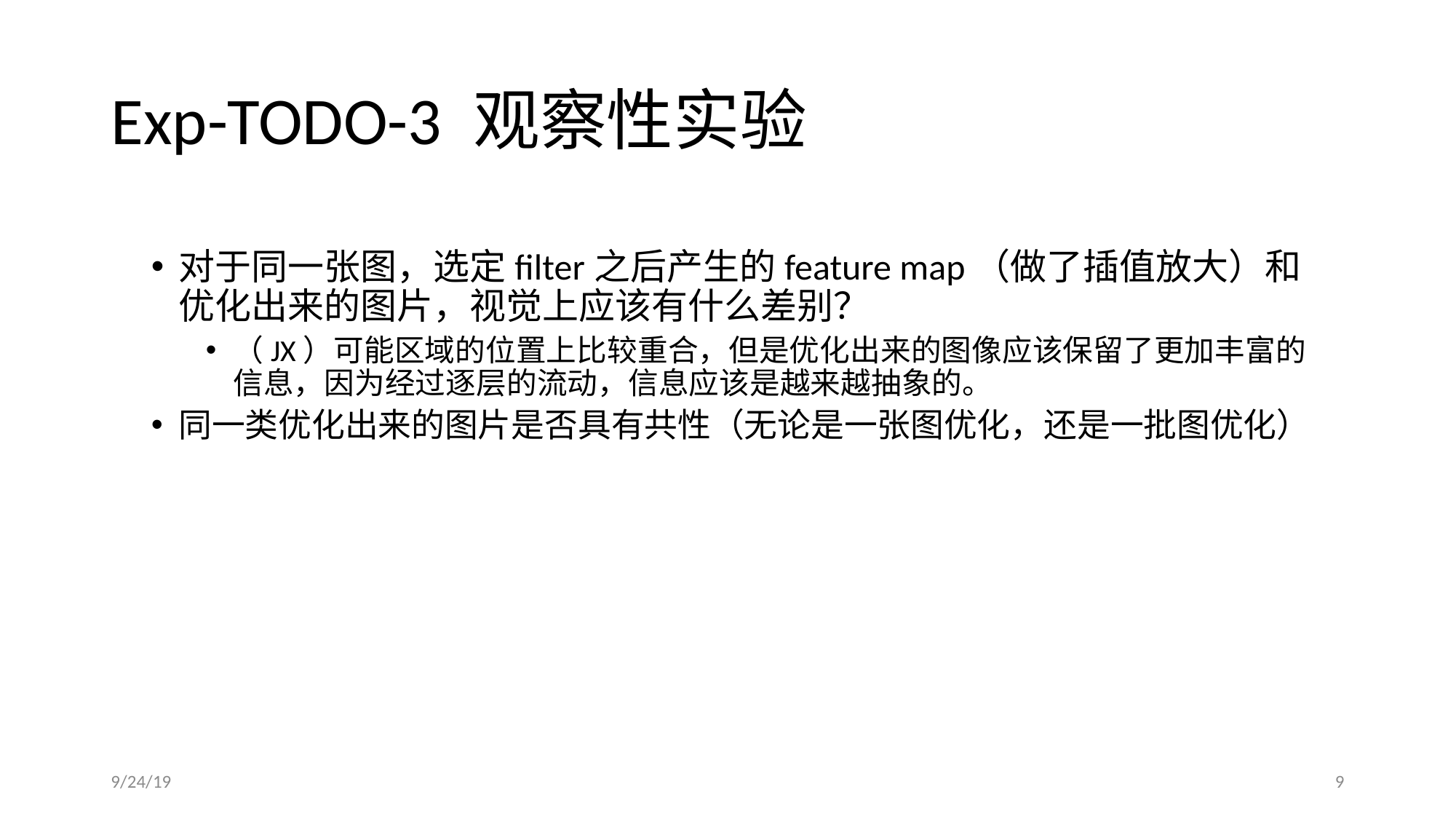

# Exp-TODO-3 观察性实验

对于同一张图，选定filter之后产生的feature map（做了插值放大）和优化出来的图片，视觉上应该有什么差别？
（JX）可能区域的位置上比较重合，但是优化出来的图像应该保留了更加丰富的信息，因为经过逐层的流动，信息应该是越来越抽象的。
同一类优化出来的图片是否具有共性（无论是一张图优化，还是一批图优化）
9/24/19
9